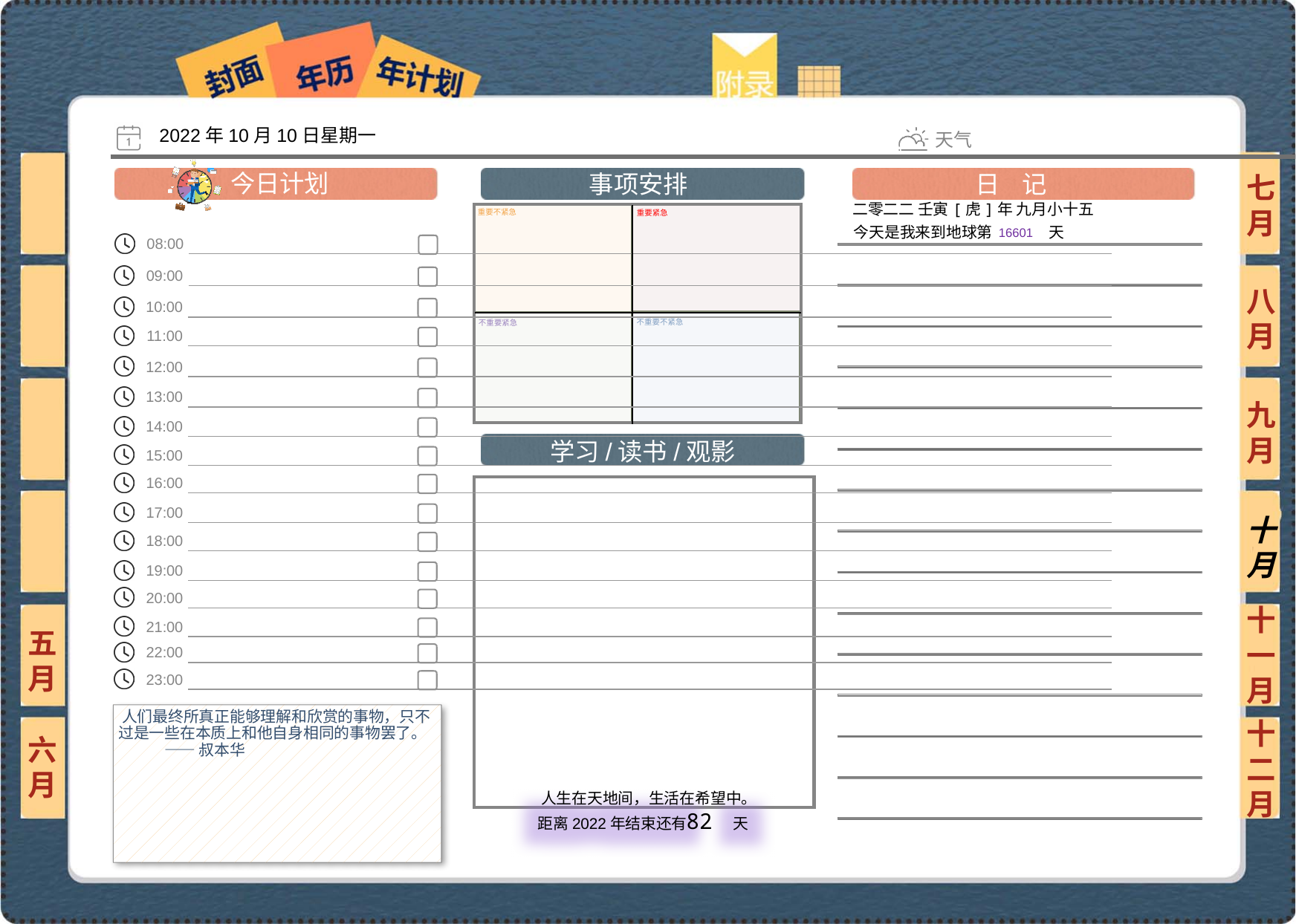

2022年10月10日星期一
七月
二零二二 壬寅[虎]年 九月小十五
16601
八月
九月
十月
十一月
五月
人们最终所真正能够理解和欣赏的事物，只不过是一些在本质上和他自身相同的事物罢了。   —— 叔本华

六月
十二月
82
 人生在天地间，生活在希望中。